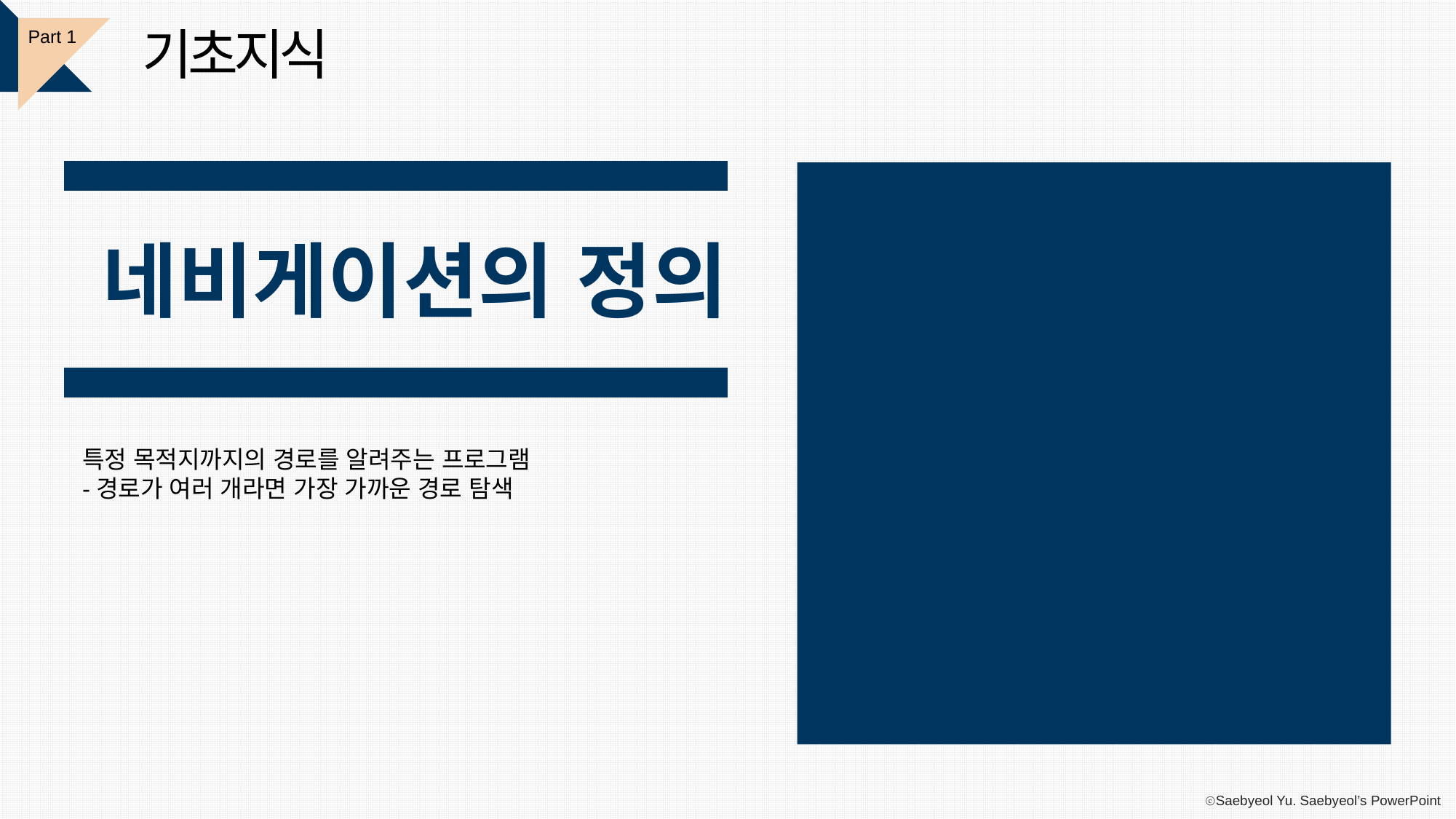

기초지식

Part 1

네비게이션의 정의
특정 목적지까지의 경로를 알려주는 프로그램
-경로가 여러 개라면 가장 가까운 경로 탐색